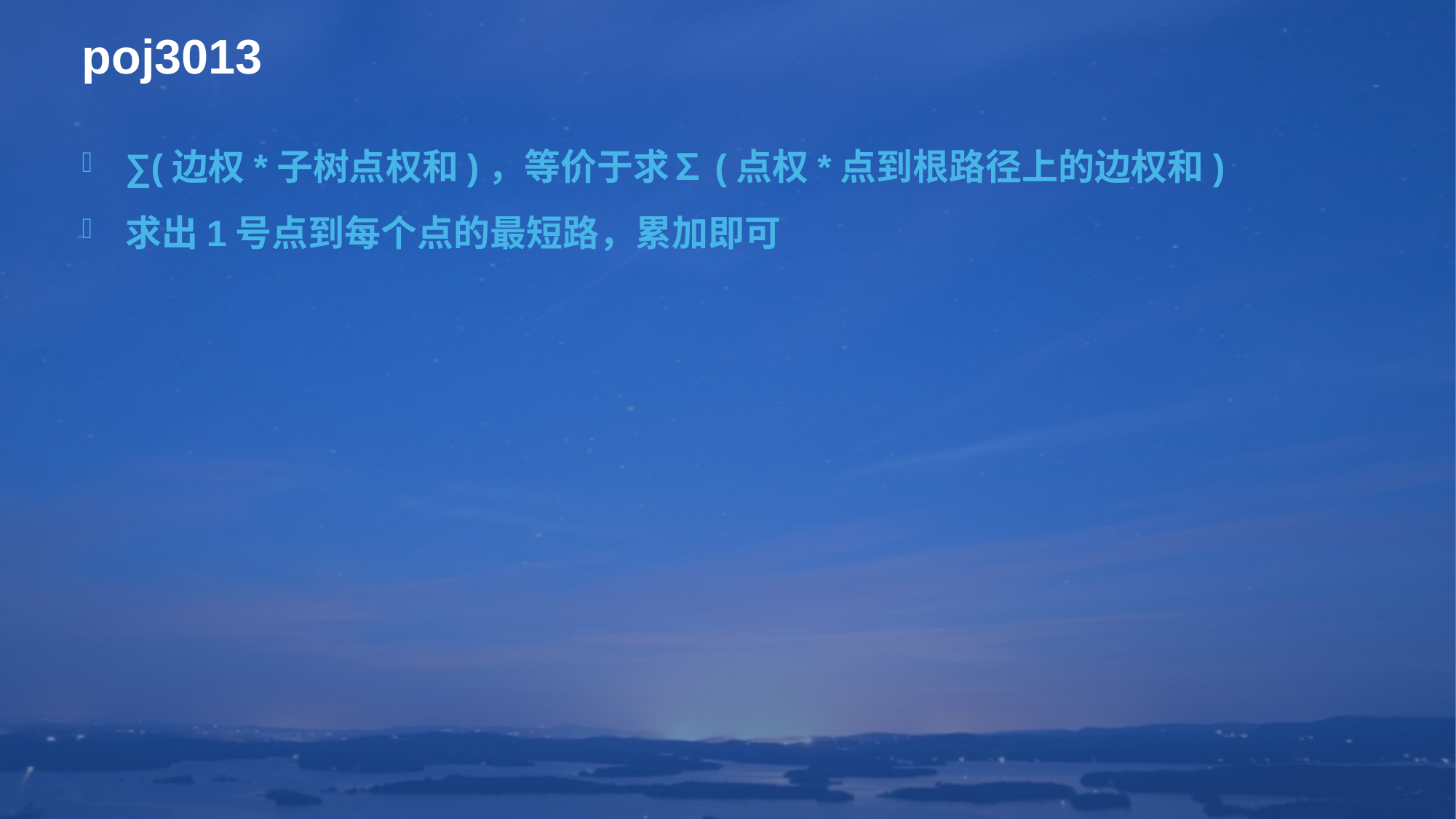

# poj3013
∑(边权*子树点权和)，等价于求∑(点权*点到根路径上的边权和)
求出1号点到每个点的最短路，累加即可